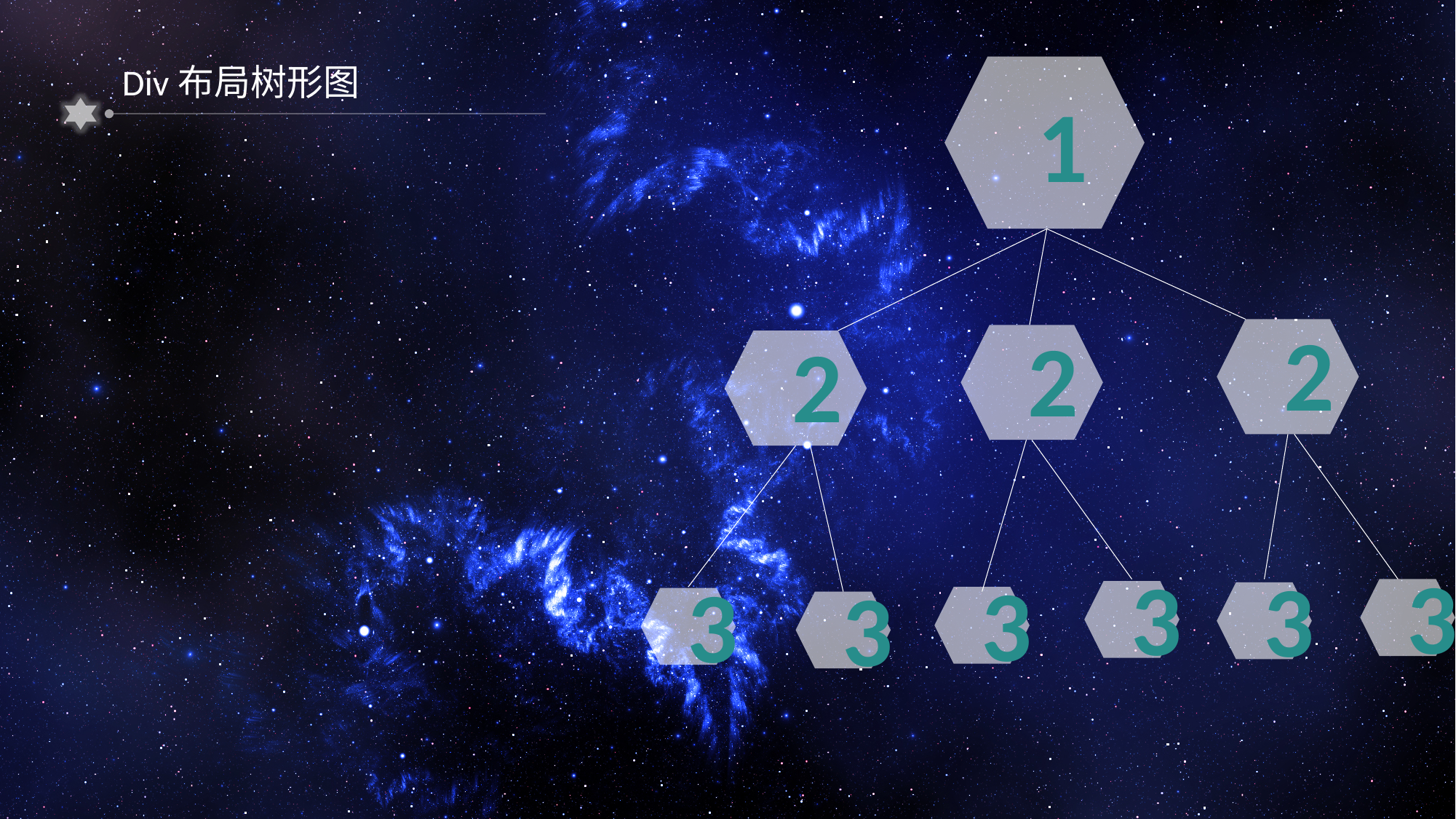

1
Div布局树形图

2

2

2

3

3

3

3

3

3